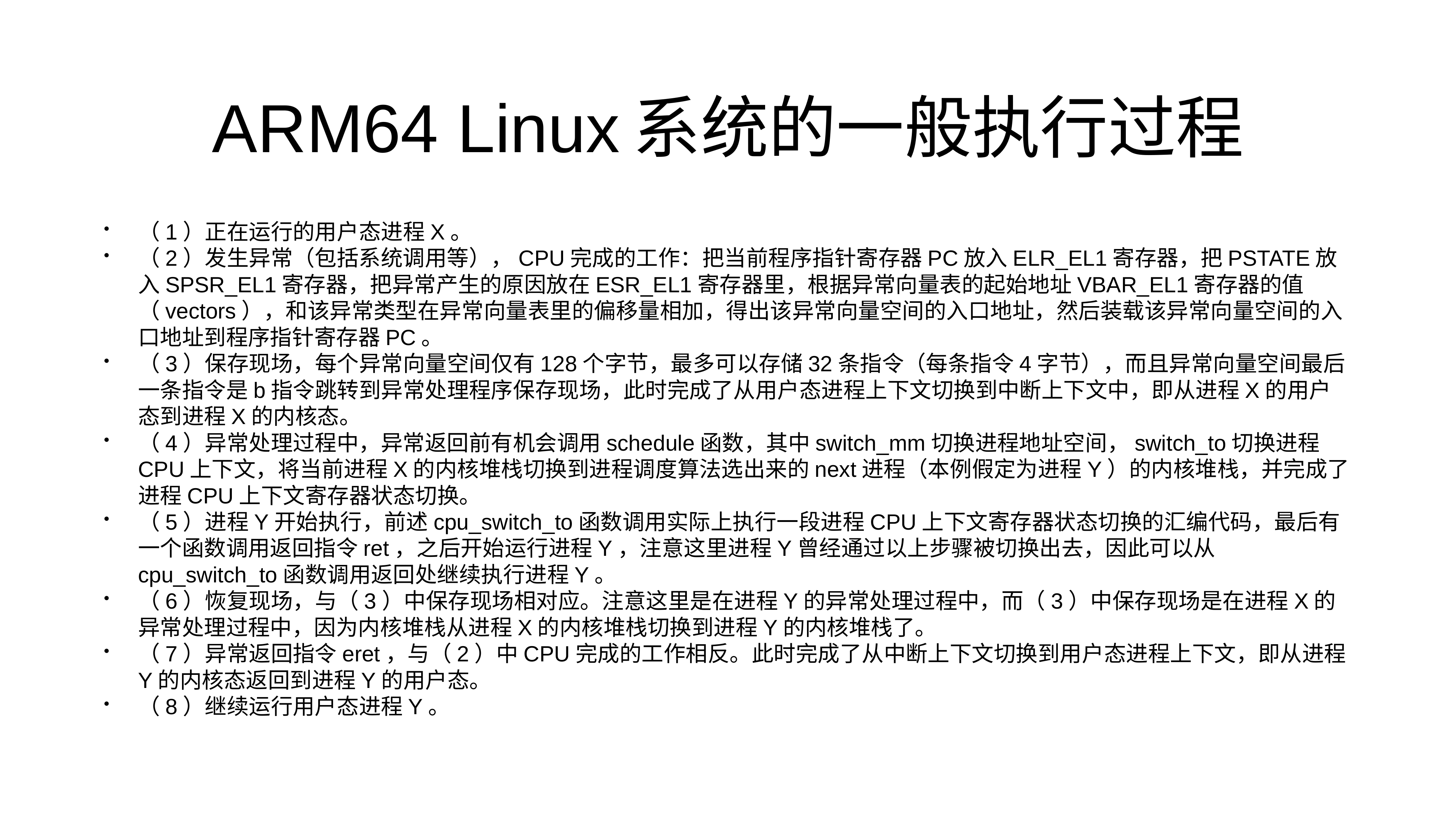

# ARM64 Linux系统的一般执行过程
（1）正在运行的用户态进程X。
（2）发生异常（包括系统调用等），CPU完成的工作：把当前程序指针寄存器PC放入ELR_EL1寄存器，把PSTATE放入SPSR_EL1寄存器，把异常产生的原因放在ESR_EL1寄存器里，根据异常向量表的起始地址VBAR_EL1寄存器的值（vectors），和该异常类型在异常向量表里的偏移量相加，得出该异常向量空间的入口地址，然后装载该异常向量空间的入口地址到程序指针寄存器PC。
（3）保存现场，每个异常向量空间仅有128个字节，最多可以存储32条指令（每条指令4字节），而且异常向量空间最后一条指令是b指令跳转到异常处理程序保存现场，此时完成了从用户态进程上下文切换到中断上下文中，即从进程X的用户态到进程X的内核态。
（4）异常处理过程中，异常返回前有机会调用schedule函数，其中switch_mm切换进程地址空间，switch_to切换进程CPU上下文，将当前进程X的内核堆栈切换到进程调度算法选出来的next进程（本例假定为进程Y）的内核堆栈，并完成了进程CPU上下文寄存器状态切换。
（5）进程Y开始执行，前述cpu_switch_to函数调用实际上执行一段进程CPU上下文寄存器状态切换的汇编代码，最后有一个函数调用返回指令ret，之后开始运行进程Y，注意这里进程Y曾经通过以上步骤被切换出去，因此可以从cpu_switch_to函数调用返回处继续执行进程Y。
（6）恢复现场，与（3）中保存现场相对应。注意这里是在进程Y的异常处理过程中，而（3）中保存现场是在进程X的异常处理过程中，因为内核堆栈从进程X的内核堆栈切换到进程Y的内核堆栈了。
（7）异常返回指令eret，与（2）中CPU完成的工作相反。此时完成了从中断上下文切换到用户态进程上下文，即从进程Y的内核态返回到进程Y的用户态。
（8）继续运行用户态进程Y。